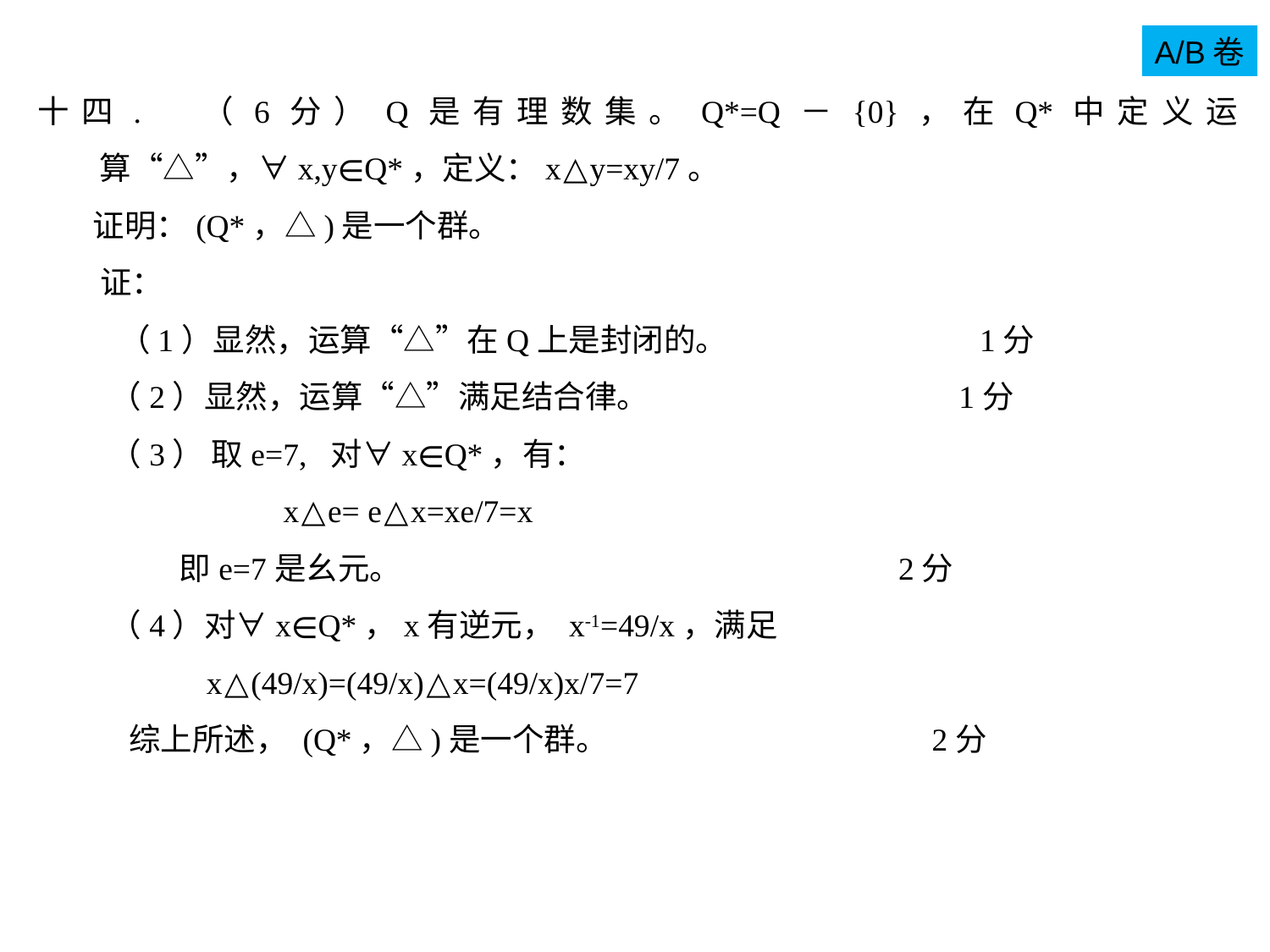

A/B卷
十四.  （6分）Q是有理数集。Q*=Q－{0}，在Q*中定义运算“△”，∀x,y∊Q*，定义：x△y=xy/7。
证明：(Q*，△)是一个群。
证：
（1）显然，运算“△”在Q上是封闭的。                                  1分
         （2）显然，运算“△”满足结合律。                                          1分
         （3） 取e=7,  对∀x∊Q*，有：
		       x△e= e△x=xe/7=x
	          即e=7是幺元。                                                                    2分
         （4）对∀x∊Q*，x有逆元， x-1=49/x，满足
                     x△(49/x)=(49/x)△x=(49/x)x/7=7
	   综上所述， (Q*，△)是一个群。                                            2分